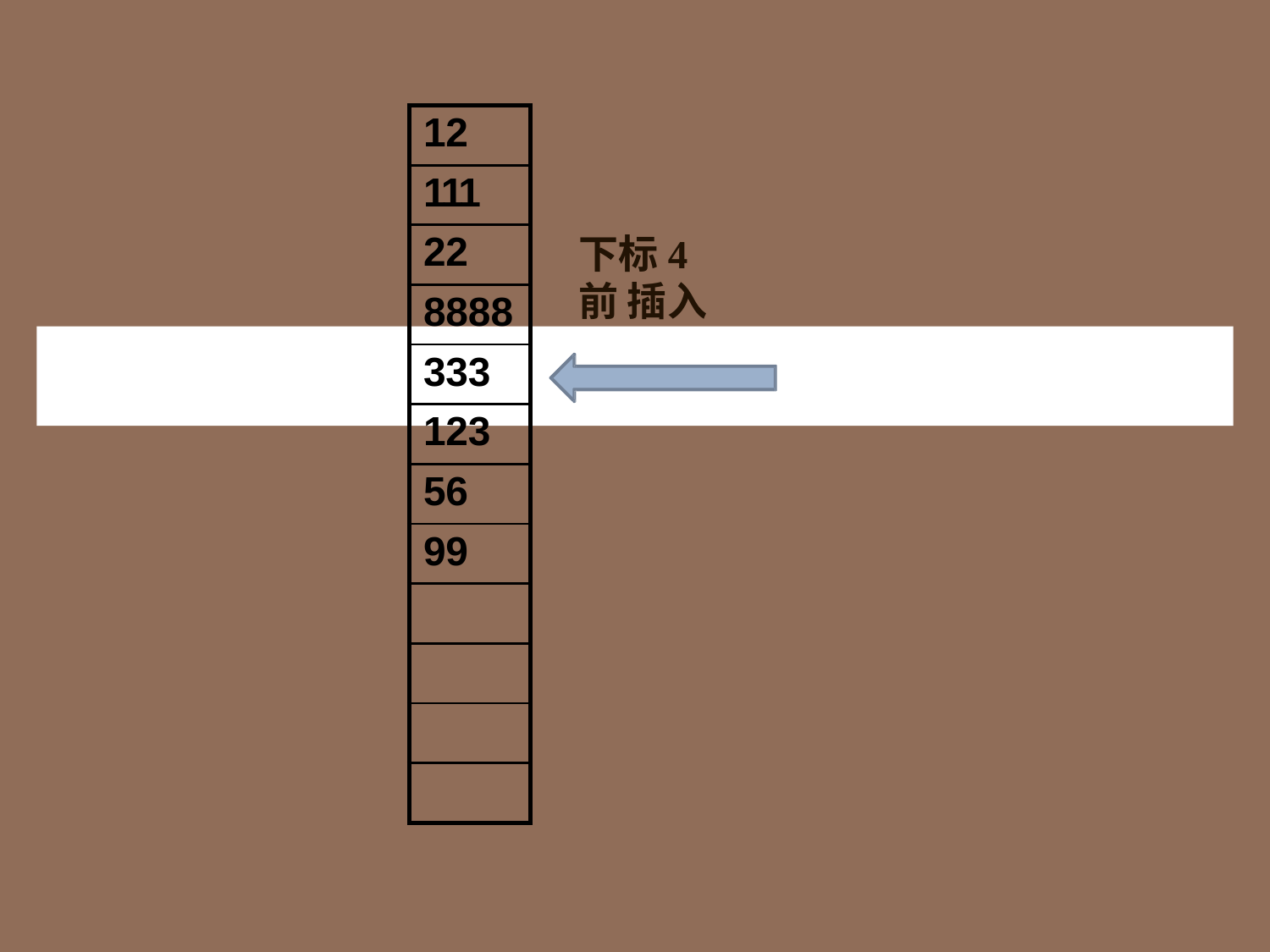

21
| 12 |
| --- |
| 111 |
| 22 |
| 8888 |
| 333 |
| 123 |
| 56 |
| 99 |
|  |
|  |
|  |
|  |
# 下标4前 插入234